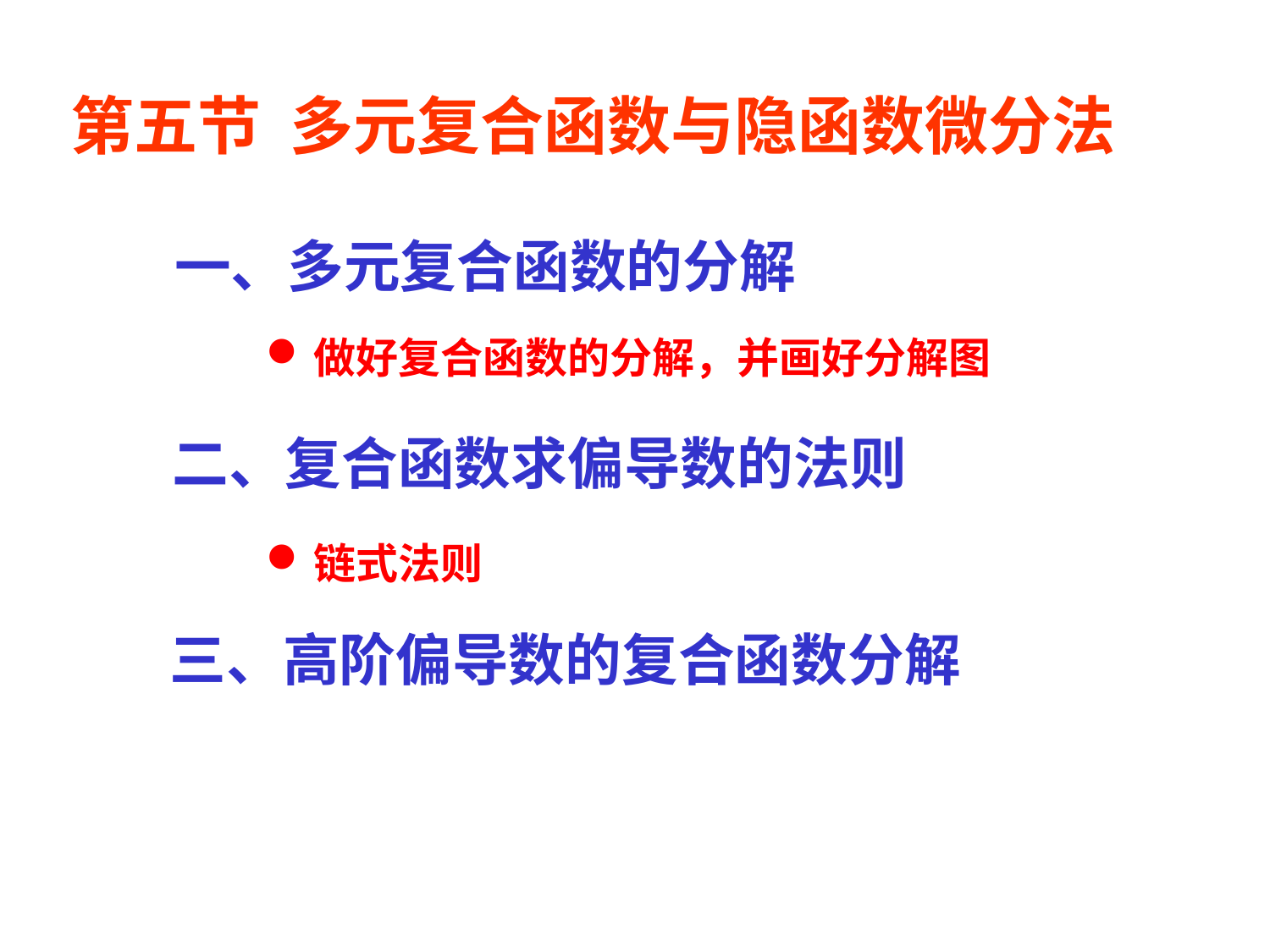

第五节  多元复合函数与隐函数微分法
一、多元复合函数的分解
做好复合函数的分解，并画好分解图
二、复合函数求偏导数的法则
链式法则
三、高阶偏导数的复合函数分解